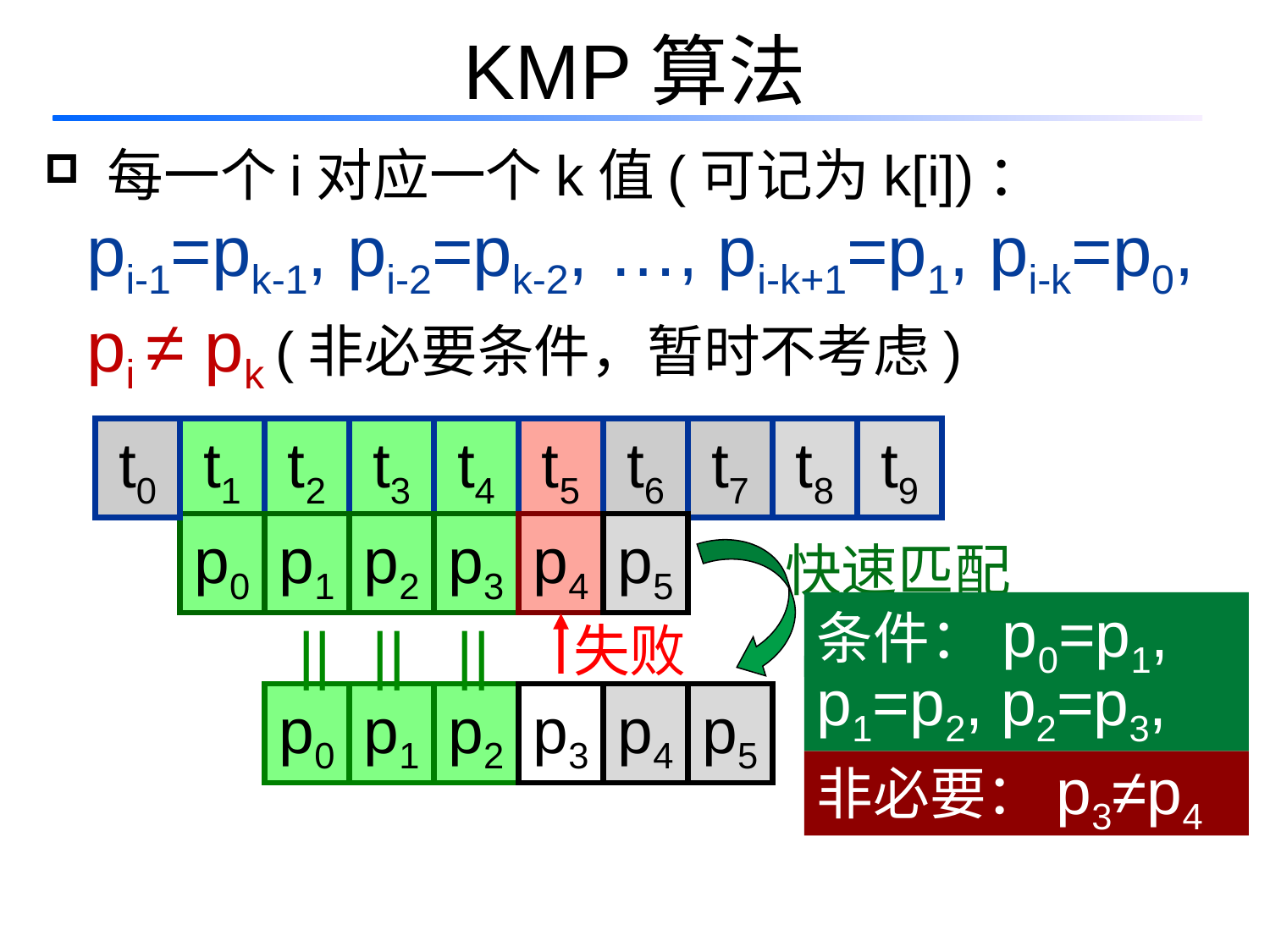

# KMP算法

 每一个i对应一个k值(可记为k[i])：
pi-1=pk-1, pi-2=pk-2, …, pi-k+1=p1, pi-k=p0,
pi ≠ pk (非必要条件，暂时不考虑)
t0
t1
t2
t3
t4
t5
t6
t8
t7
t9
快速匹配
p0
p1
p2
p3
p4
p5

||
||
||
失败
条件：
p0=p1,

p1=p2, p2=p3,
p0
p1
p2
p3
p4
p5
非必要：p3≠p4